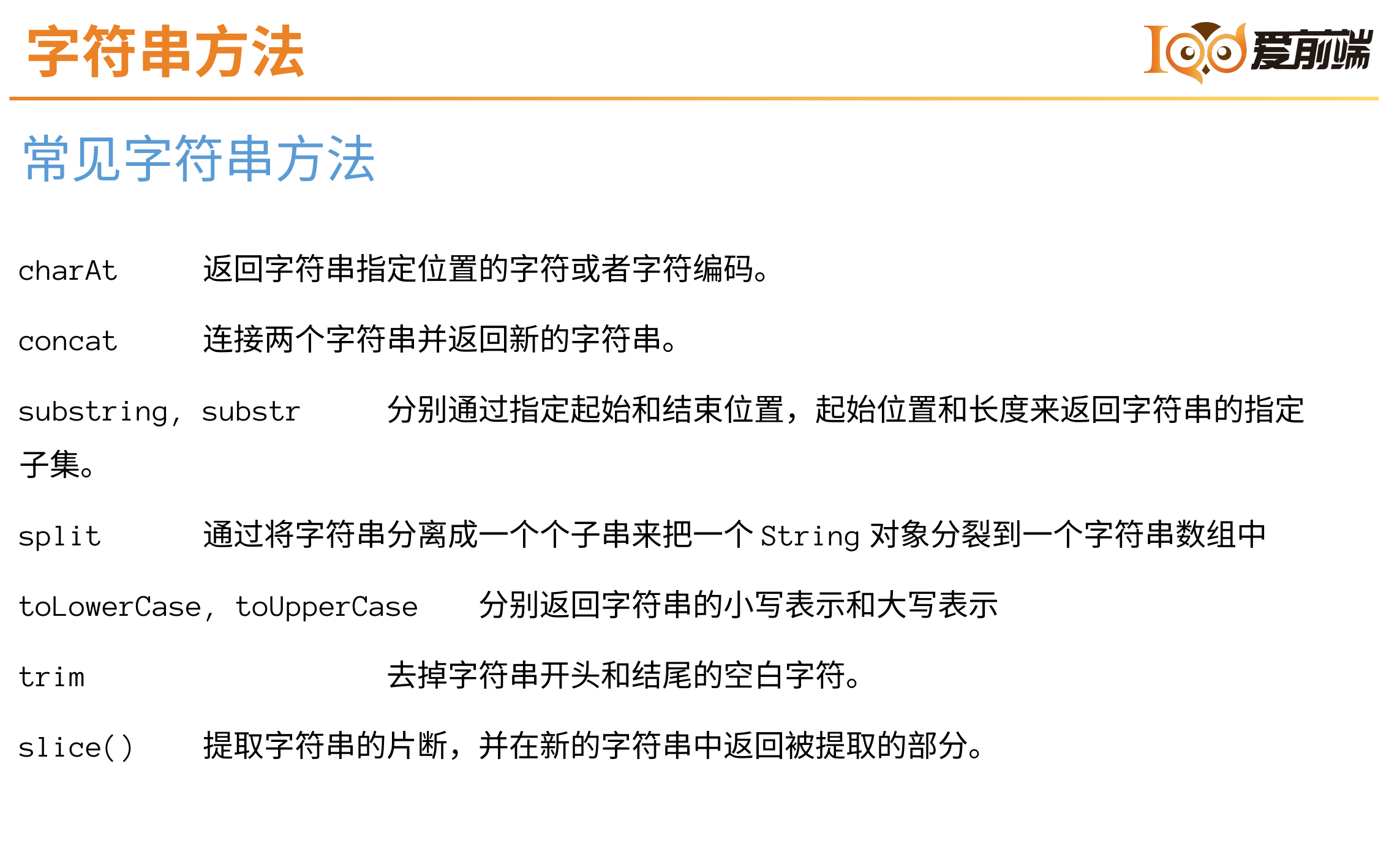

字符串方法

常见字符串方法
charAt  	返回字符串指定位置的字符或者字符编码。
concat  	连接两个字符串并返回新的字符串。
substring, substr 	分别通过指定起始和结束位置，起始位置和长度来返回字符串的指定子集。
split	  	通过将字符串分离成一个个子串来把一个String对象分裂到一个字符串数组中
toLowerCase, toUpperCase	分别返回字符串的小写表示和大写表示
trim				去掉字符串开头和结尾的空白字符。
slice()	提取字符串的片断，并在新的字符串中返回被提取的部分。